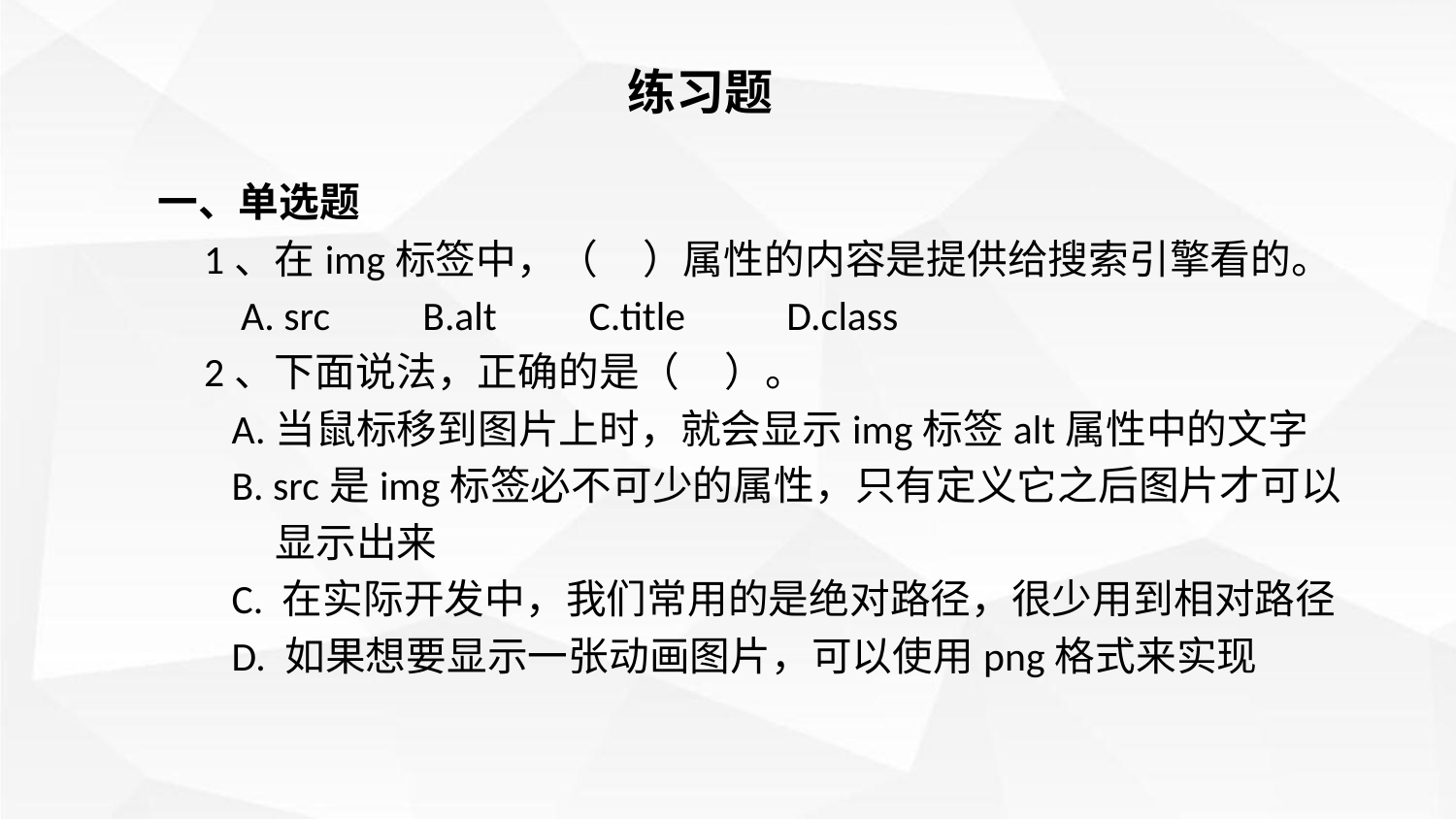

练习题
一、单选题
     1、在img标签中，（     ）属性的内容是提供给搜索引擎看的。
         A. src          B.alt          C.title           D.class
     2、下面说法，正确的是（     ）。
        A.当鼠标移到图片上时，就会显示img标签alt属性中的文字
        B. src是img标签必不可少的属性，只有定义它之后图片才可以
            显示出来
        C. 在实际开发中，我们常用的是绝对路径，很少用到相对路径
        D. 如果想要显示一张动画图片，可以使用png格式来实现